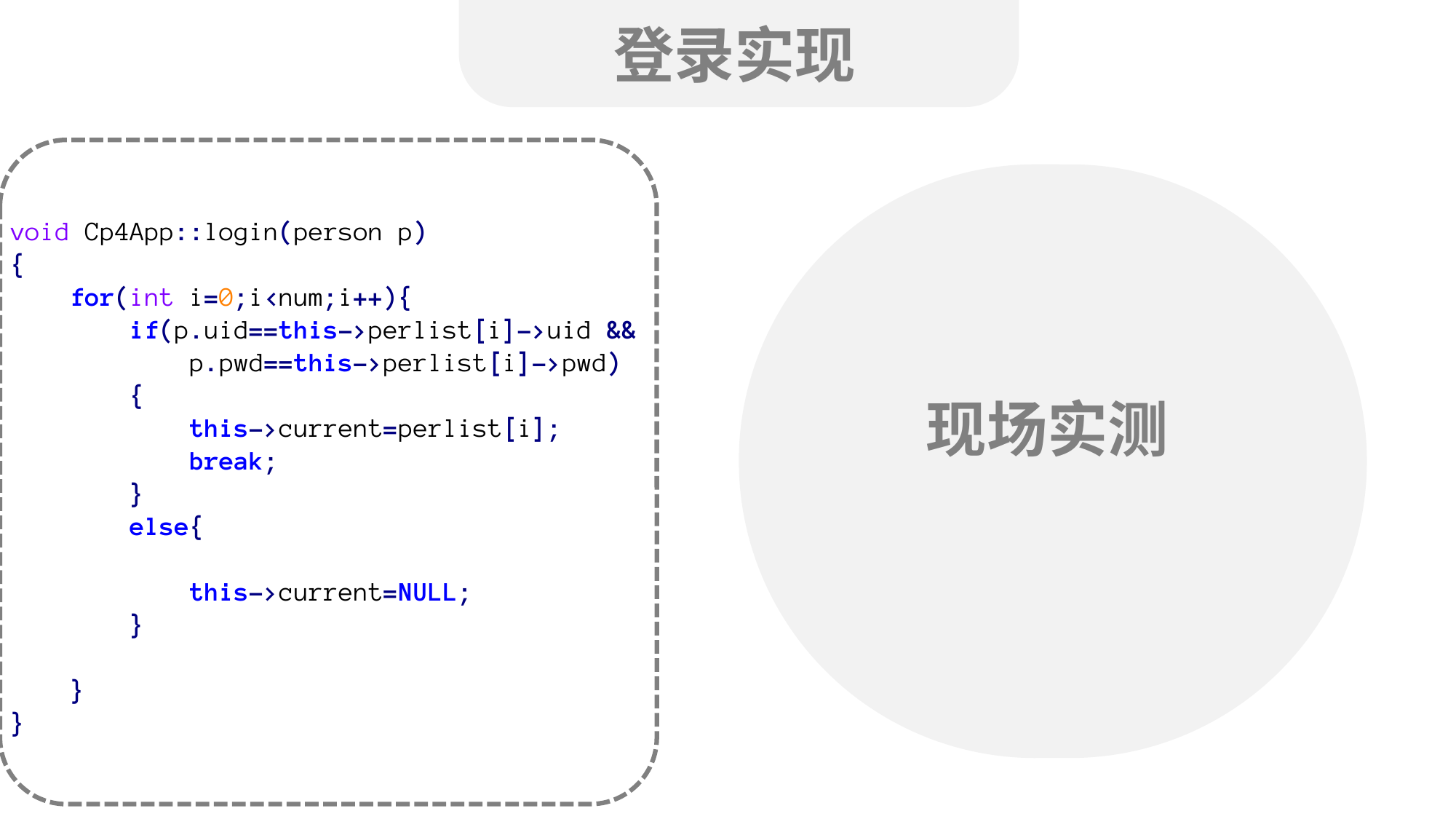

登录实现

void Cp4App::login(person p)
{
    for(int i=0;i<num;i++){
        if(p.uid==this->perlist[i]->uid &&
            p.pwd==this->perlist[i]->pwd)
        {
            this->current=perlist[i];
            break;
        }
        else{

            this->current=NULL;
        }

    }
}
现场实测